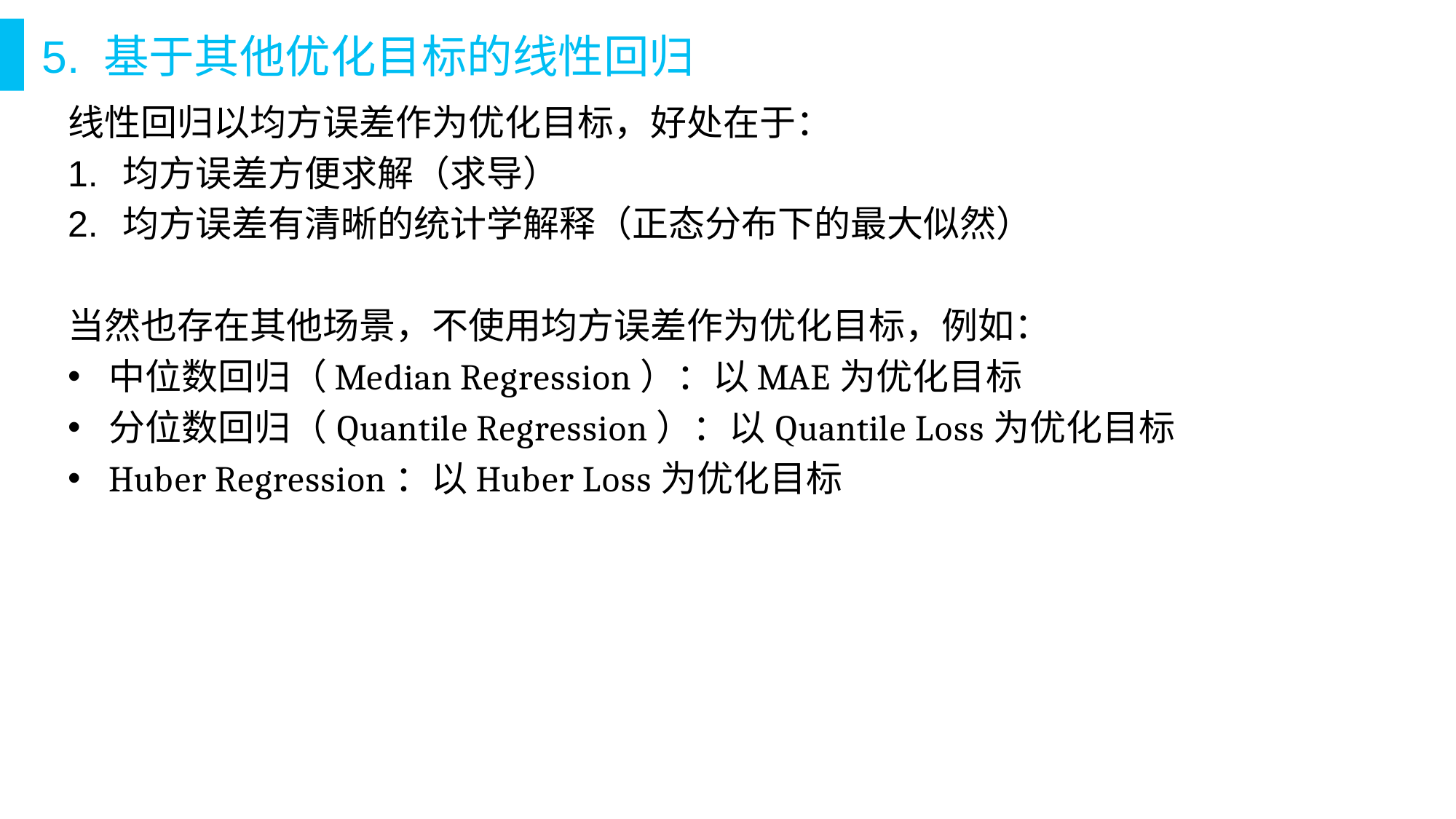

# 5. 基于其他优化目标的线性回归
线性回归以均方误差作为优化目标，好处在于：
均方误差方便求解（求导）
均方误差有清晰的统计学解释（正态分布下的最大似然）

当然也存在其他场景，不使用均方误差作为优化目标，例如：
中位数回归（Median Regression）：以MAE为优化目标
分位数回归（Quantile Regression）：以Quantile Loss为优化目标
Huber Regression：以Huber Loss为优化目标